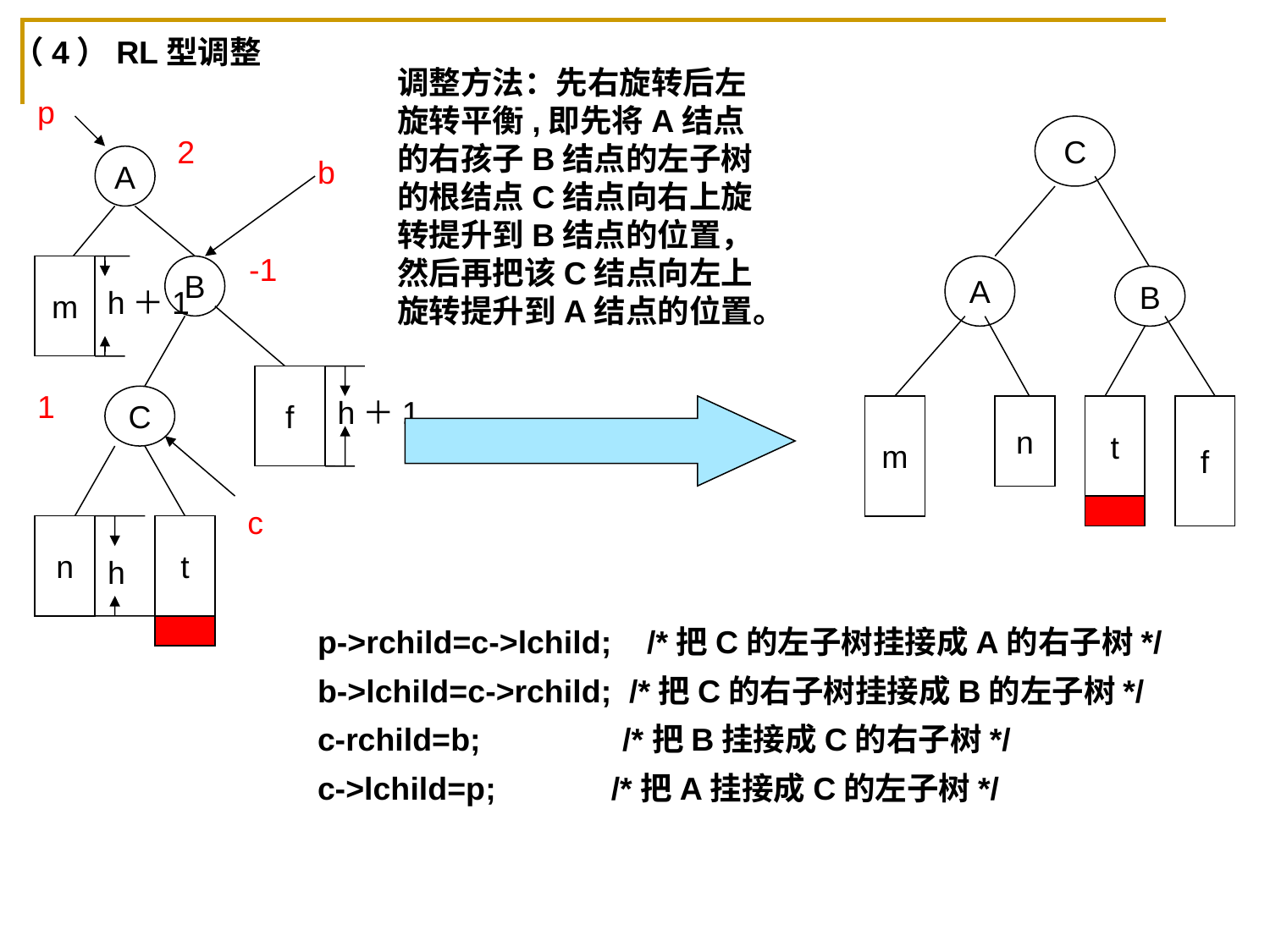

（4）RL型调整
调整方法：先右旋转后左旋转平衡,即先将A结点的右孩子B结点的左子树的根结点C结点向右上旋转提升到B结点的位置，然后再把该C结点向左上旋转提升到A结点的位置。
p

C
2
1
A
b

0
-1
m

B
A
B
h＋1

f

    0
1
C
h＋1

m
n
t
f

c

n

t
h

p->rchild=c->lchild;    /*把C的左子树挂接成A的右子树*/
b->lchild=c->rchild;  /*把C的右子树挂接成B的左子树*/
c-rchild=b;                /*把B挂接成C的右子树*/
c->lchild=p;             /*把A挂接成C的左子树*/